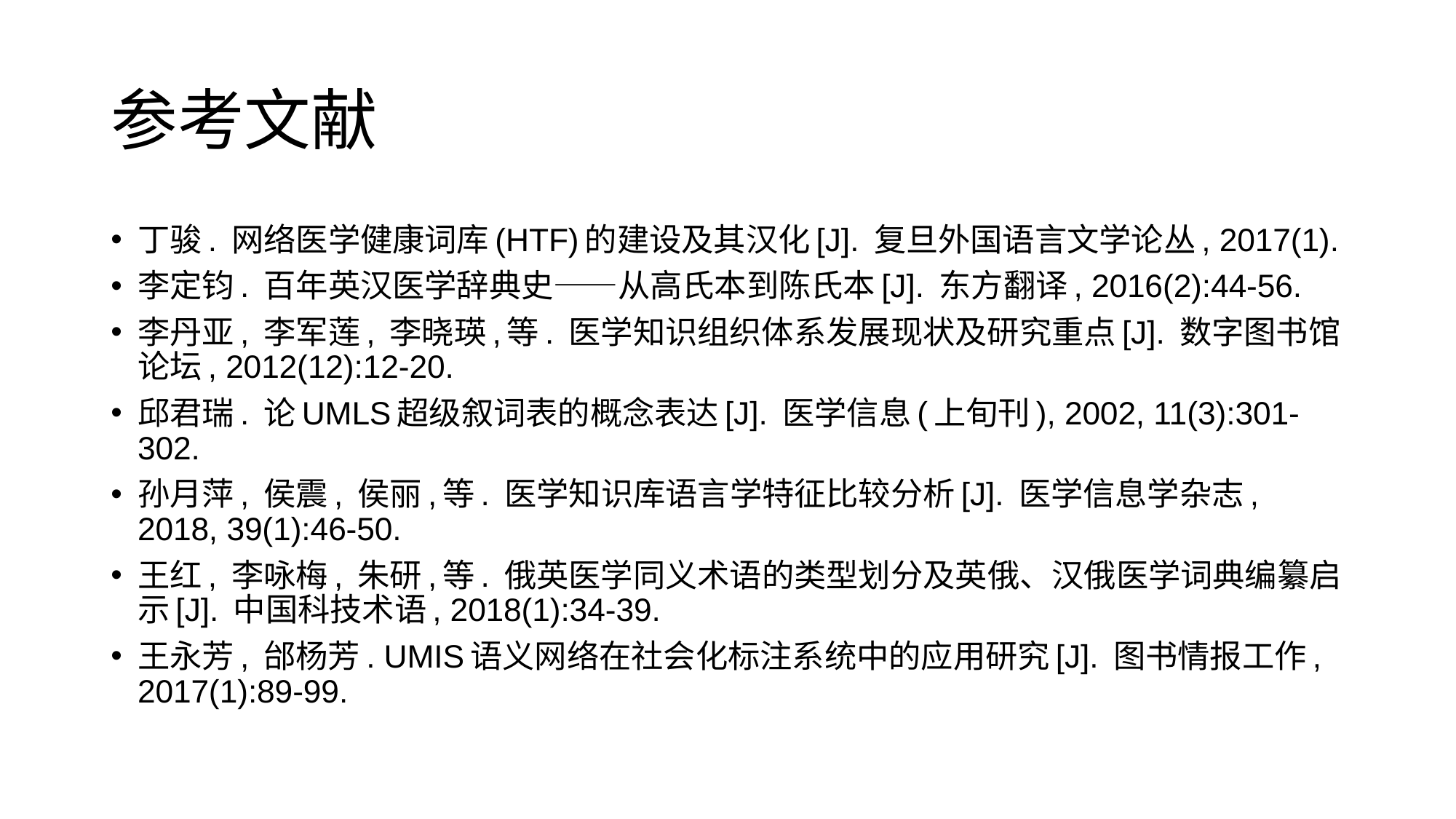

# 参考文献
丁骏. 网络医学健康词库(HTF)的建设及其汉化[J]. 复旦外国语言文学论丛, 2017(1).
李定钧. 百年英汉医学辞典史——从高氏本到陈氏本[J]. 东方翻译, 2016(2):44-56.
李丹亚, 李军莲, 李晓瑛,等. 医学知识组织体系发展现状及研究重点[J]. 数字图书馆论坛, 2012(12):12-20.
邱君瑞. 论UMLS超级叙词表的概念表达[J]. 医学信息(上旬刊), 2002, 11(3):301-302.
孙月萍, 侯震, 侯丽,等. 医学知识库语言学特征比较分析[J]. 医学信息学杂志, 2018, 39(1):46-50.
王红, 李咏梅, 朱研,等. 俄英医学同义术语的类型划分及英俄、汉俄医学词典编纂启示[J]. 中国科技术语, 2018(1):34-39.
王永芳, 邰杨芳. UMIS语义网络在社会化标注系统中的应用研究[J]. 图书情报工作, 2017(1):89-99.